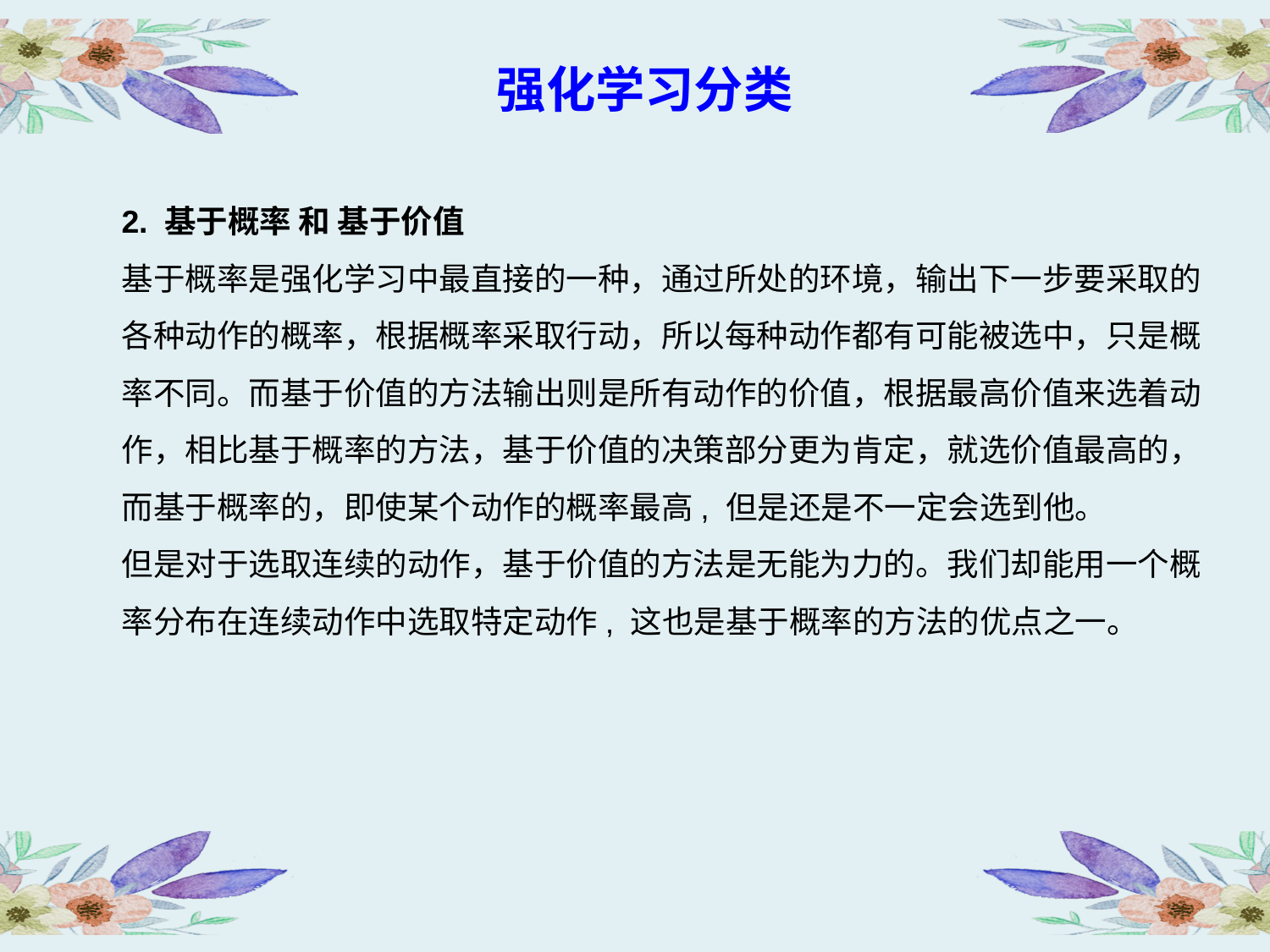

# 强化学习分类
2. 基于概率 和 基于价值
基于概率是强化学习中最直接的一种，通过所处的环境，输出下一步要采取的各种动作的概率，根据概率采取行动，所以每种动作都有可能被选中，只是概率不同。而基于价值的方法输出则是所有动作的价值，根据最高价值来选着动作，相比基于概率的方法，基于价值的决策部分更为肯定，就选价值最高的，而基于概率的，即使某个动作的概率最高, 但是还是不一定会选到他。
但是对于选取连续的动作，基于价值的方法是无能为力的。我们却能用一个概率分布在连续动作中选取特定动作, 这也是基于概率的方法的优点之一。